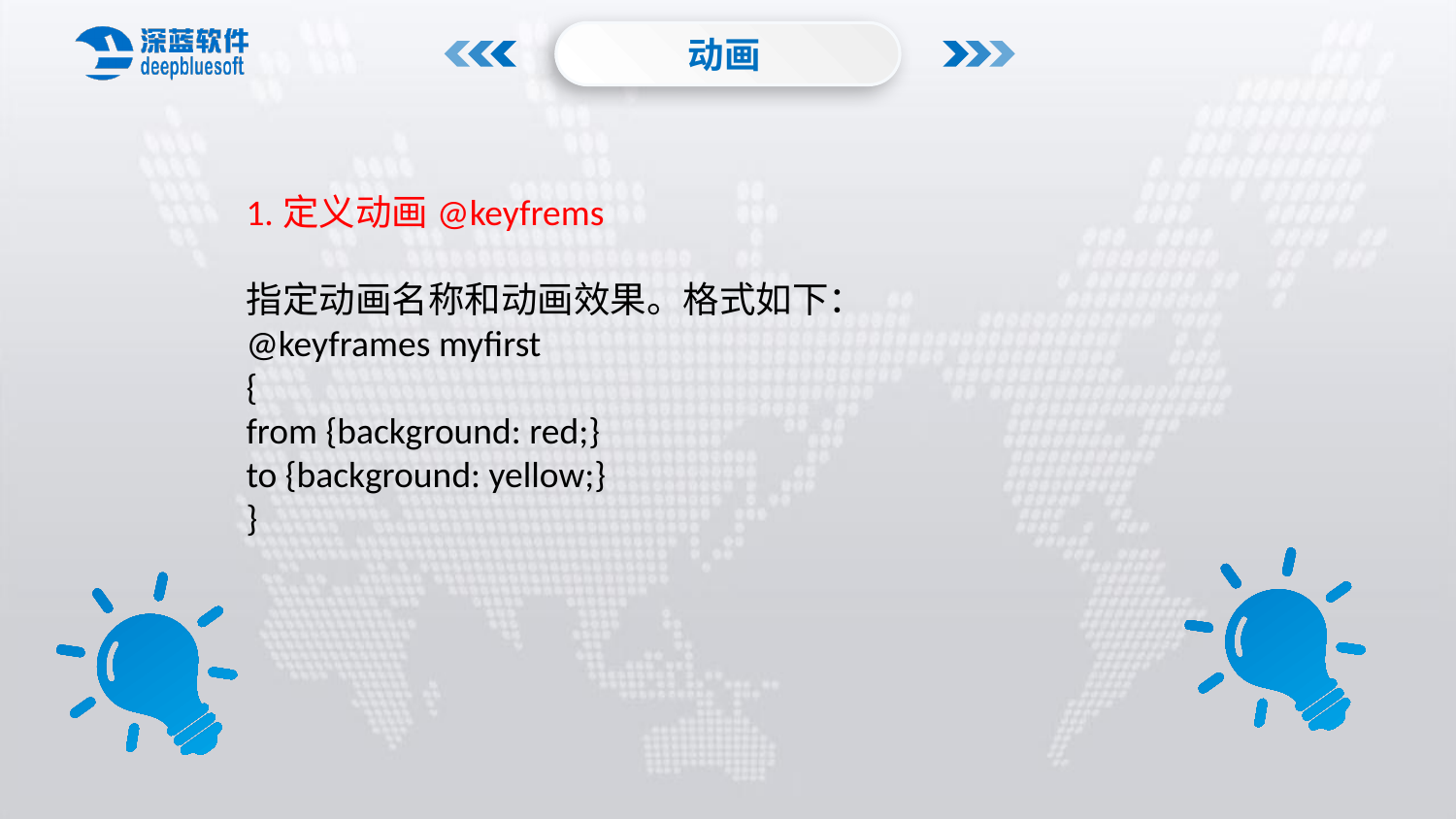

动画

1.定义动画@keyfrems

指定动画名称和动画效果。格式如下：
@keyframes myfirst
{
from {background: red;}
to {background: yellow;}
}